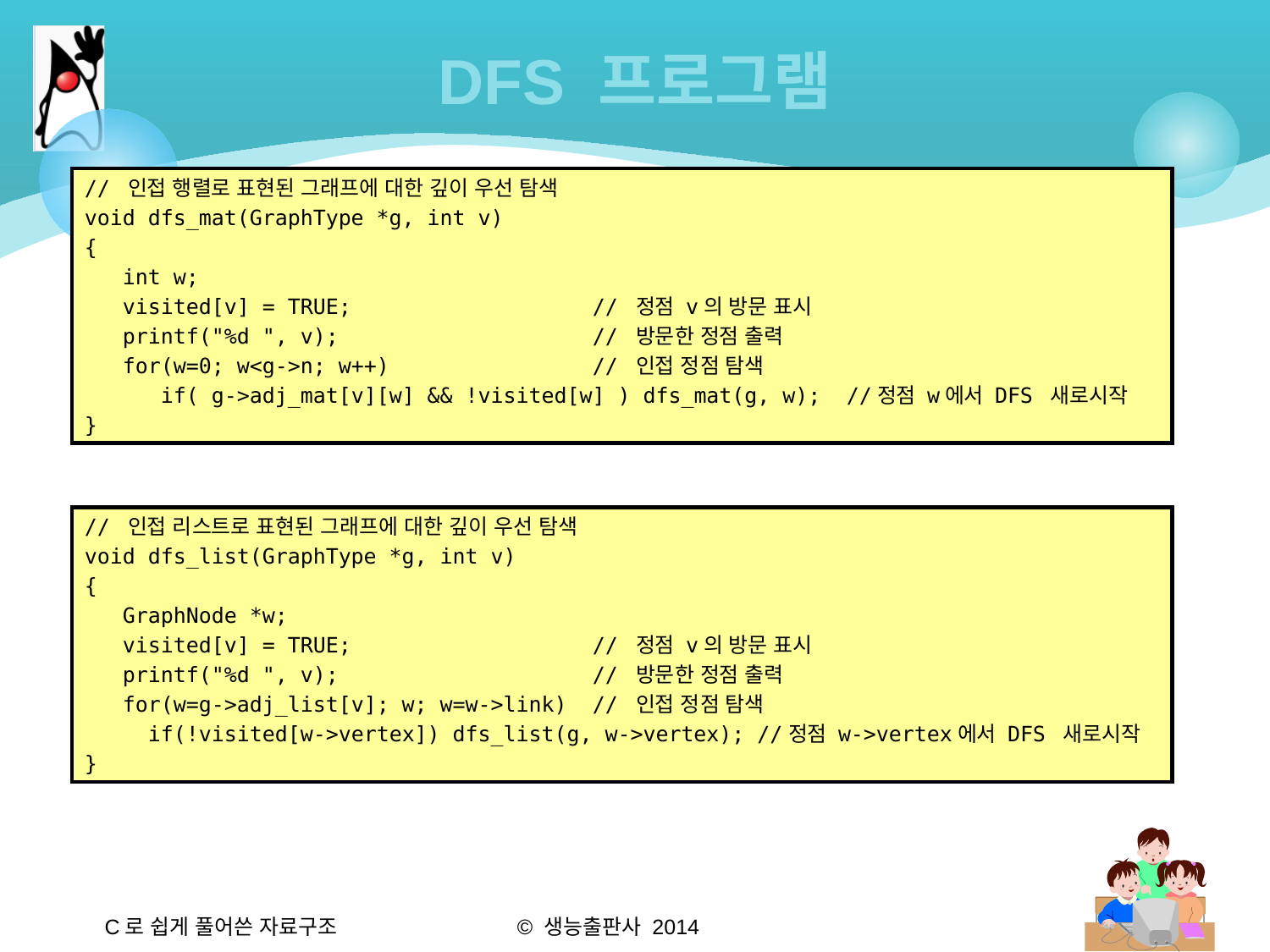

# DFS 프로그램
// 인접 행렬로 표현된 그래프에 대한 깊이 우선 탐색
void dfs_mat(GraphType *g, int v)
{
   int w;
   visited[v] = TRUE;		// 정점 v의 방문 표시
   printf("%d ", v);		// 방문한 정점 출력
   for(w=0; w<g->n; w++) 		// 인접 정점 탐색
      if( g->adj_mat[v][w] && !visited[w] ) dfs_mat(g, w);	//정점 w에서 DFS 새로시작
}
// 인접 리스트로 표현된 그래프에 대한 깊이 우선 탐색
void dfs_list(GraphType *g, int v)
{
   GraphNode *w;
   visited[v] = TRUE;   		// 정점 v의 방문 표시
   printf("%d ", v);   		// 방문한 정점 출력
   for(w=g->adj_list[v]; w; w=w->link)	// 인접 정점 탐색
     if(!visited[w->vertex]) dfs_list(g, w->vertex); //정점 w->vertex에서 DFS 새로시작
}